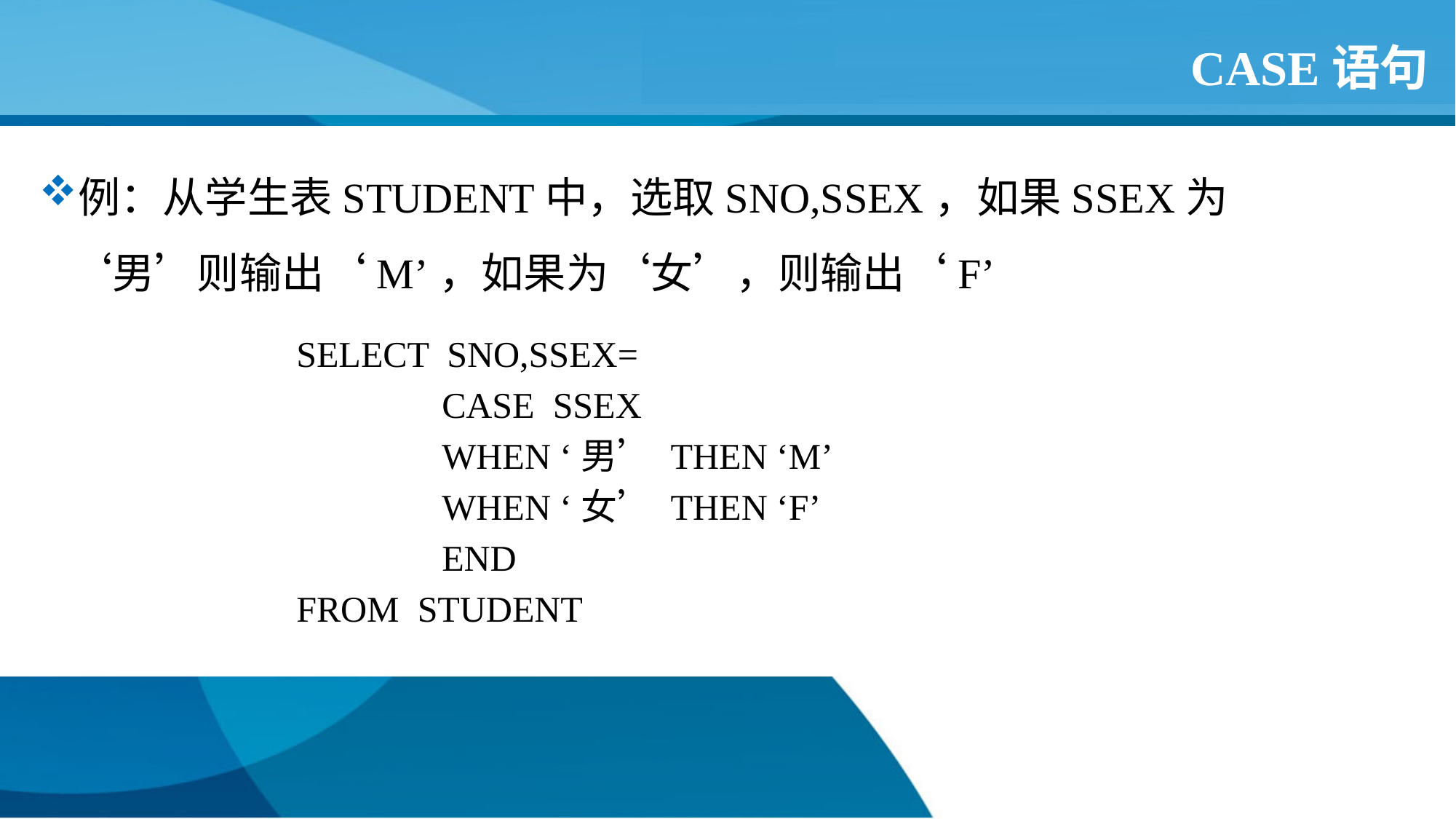

# CASE语句
例：从学生表STUDENT中，选取SNO,SSEX，如果SSEX为‘男’则输出‘M’，如果为‘女’，则输出‘F’

SELECT  SNO,SSEX=
                CASE  SSEX
                WHEN ‘男’ THEN ‘M’
	    WHEN ‘女’ THEN ‘F’
                END
FROM  STUDENT